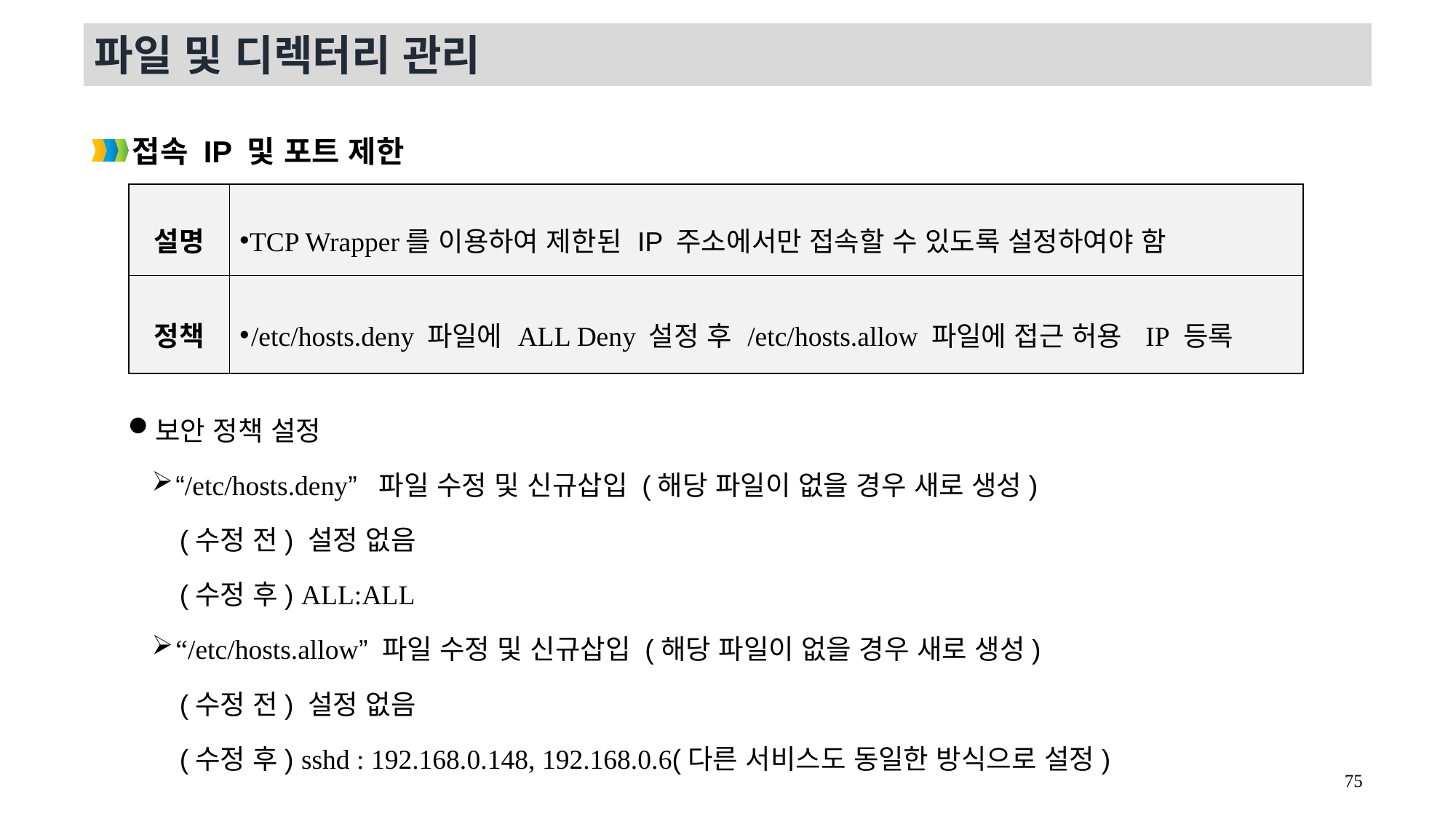

파일 및 디렉터리 관리
접속 IP 및 포트 제한

보안 정책 설정
“/etc/hosts.deny”  파일 수정 및 신규삽입 (해당 파일이 없을 경우 새로 생성)
(수정 전) 설정 없음
(수정 후) ALL:ALL
“/etc/hosts.allow” 파일 수정 및 신규삽입 (해당 파일이 없을 경우 새로 생성)
(수정 전) 설정 없음
(수정 후) sshd : 192.168.0.148, 192.168.0.6(다른 서비스도 동일한 방식으로 설정)
| 설명 | TCP Wrapper를 이용하여 제한된 IP 주소에서만 접속할 수 있도록 설정하여야 함 |
| --- | --- |
| 정책 | /etc/hosts.deny 파일에 ALL Deny 설정 후 /etc/hosts.allow 파일에 접근 허용 IP 등록 |